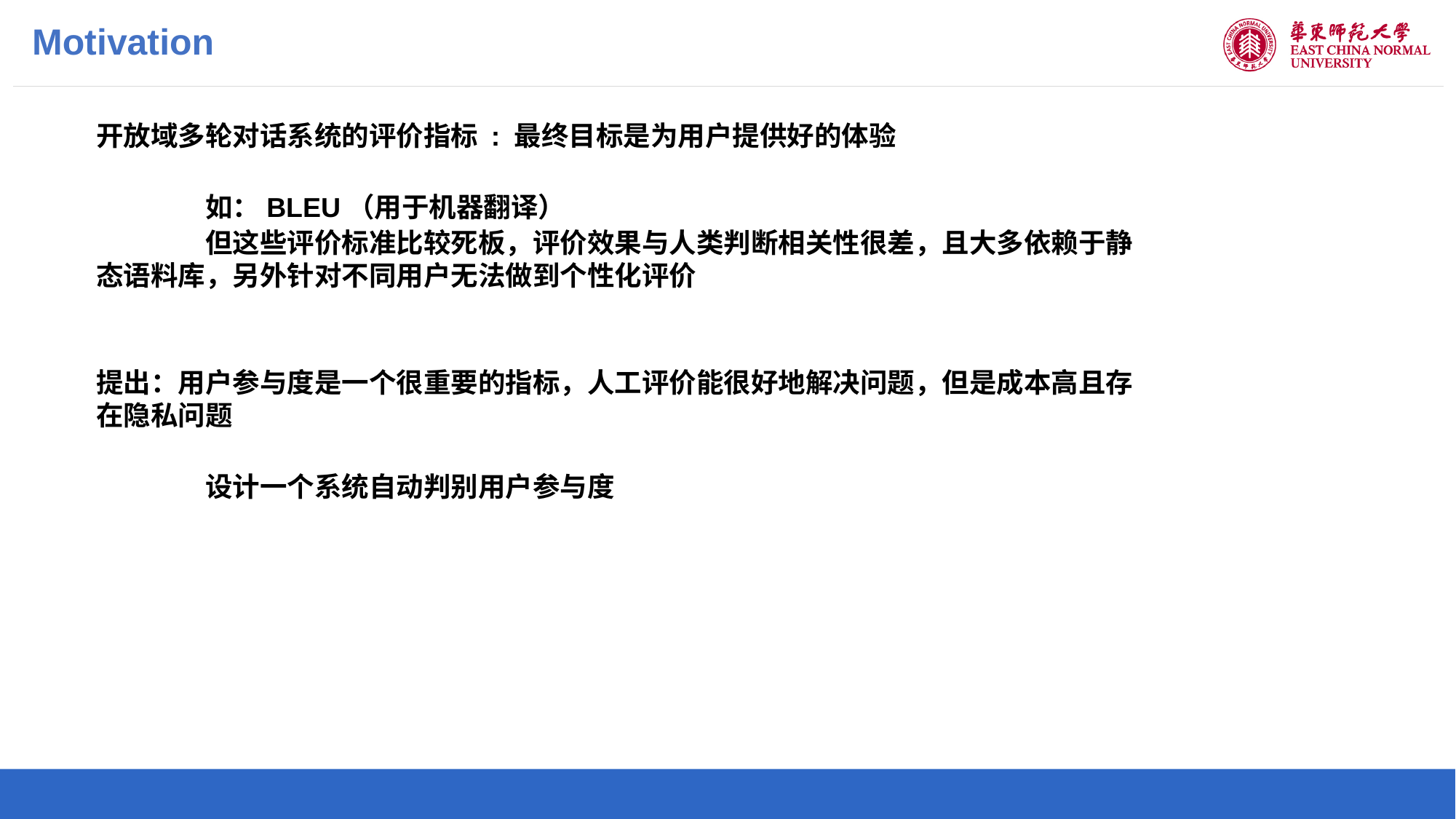

Motivation

开放域多轮对话系统的评价指标 : 最终目标是为用户提供好的体验

	如：BLEU（用于机器翻译）
	但这些评价标准比较死板，评价效果与人类判断相关性很差，且大多依赖于静态语料库，另外针对不同用户无法做到个性化评价

提出：用户参与度是一个很重要的指标，人工评价能很好地解决问题，但是成本高且存在隐私问题

	设计一个系统自动判别用户参与度